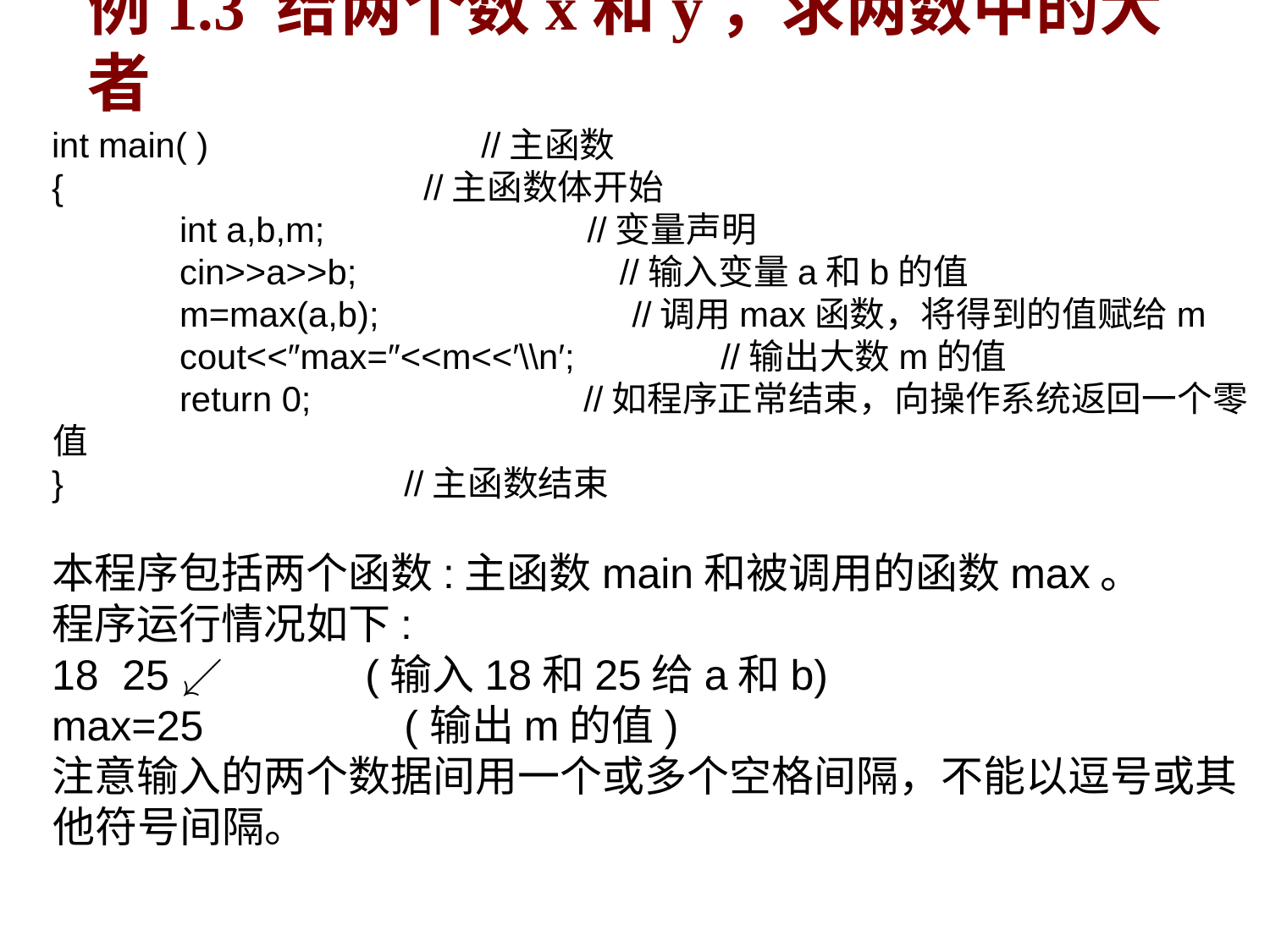

例1.3 给两个数x和y，求两数中的大者
int main( )                            //主函数
{                                     //主函数体开始
  	int a,b,m;                           //变量声明
      	cin>>a>>b;                           //输入变量a和b的值
      	m=max(a,b);                          //调用max函数，将得到的值赋给m
		cout<<″max=″<<m<<′\\n′;               //输出大数m的值
		return 0;                            //如程序正常结束，向操作系统返回一个零值
}                                   //主函数结束

本程序包括两个函数:主函数main和被调用的函数max。
程序运行情况如下:
18  25 ↙            (输入18和25给a和b)
max=25                 (输出m的值)
注意输入的两个数据间用一个或多个空格间隔，不能以逗号或其他符号间隔。